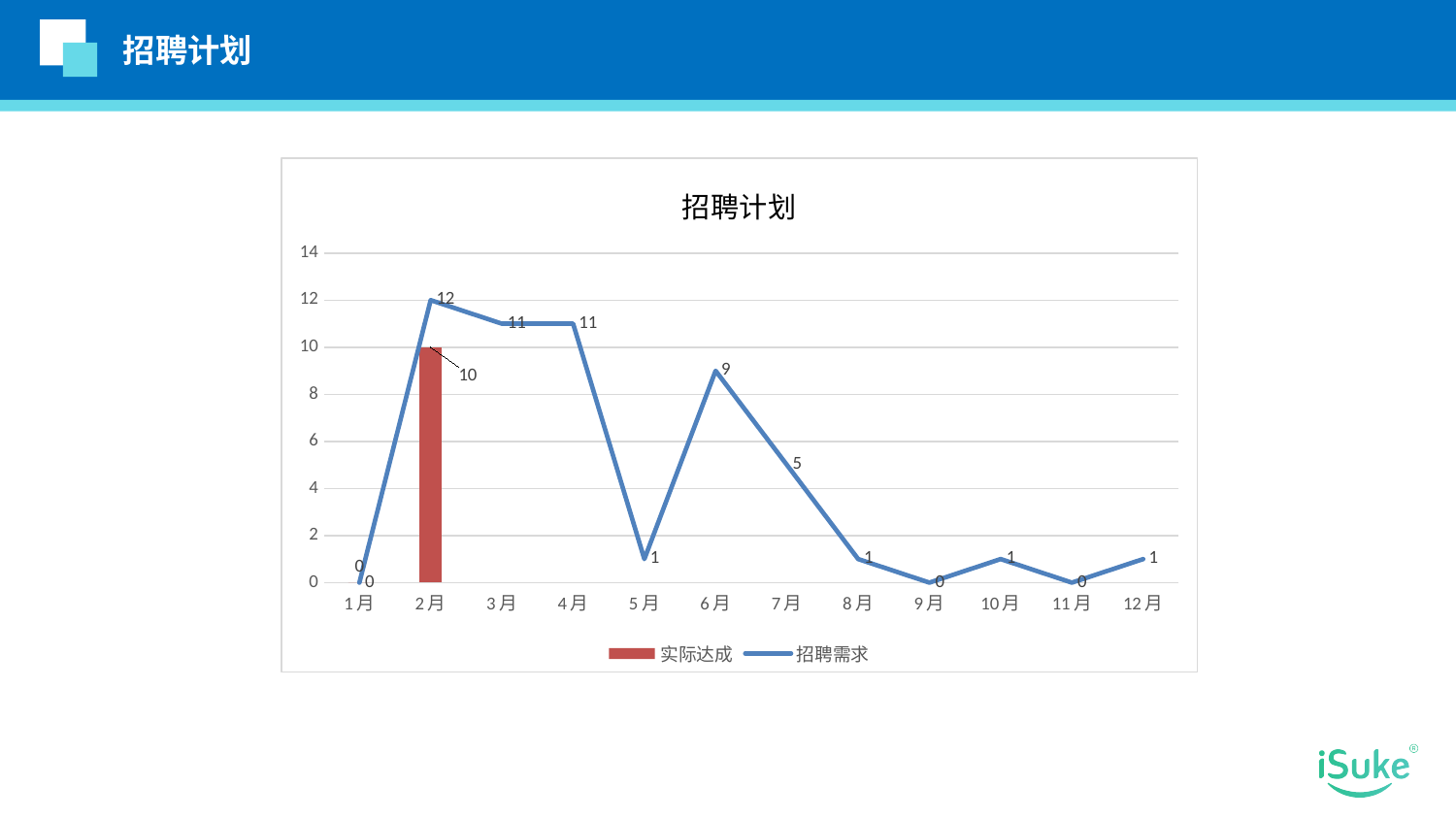

招聘计划

### Chart: 招聘计划

| Category | 实际达成 | 招聘需求 |
|---|---|---|
| 1月 | 0.0 | 0.0 |
| 2月 | 10.0 | 12.0 |
| 3月 | None | 11.0 |
| 4月 | None | 11.0 |
| 5月 | None | 1.0 |
| 6月 | None | 9.0 |
| 7月 | None | 5.0 |
| 8月 | None | 1.0 |
| 9月 | None | 0.0 |
| 10月 | None | 1.0 |
| 11月 | None | 0.0 |
| 12月 | None | 1.0 |